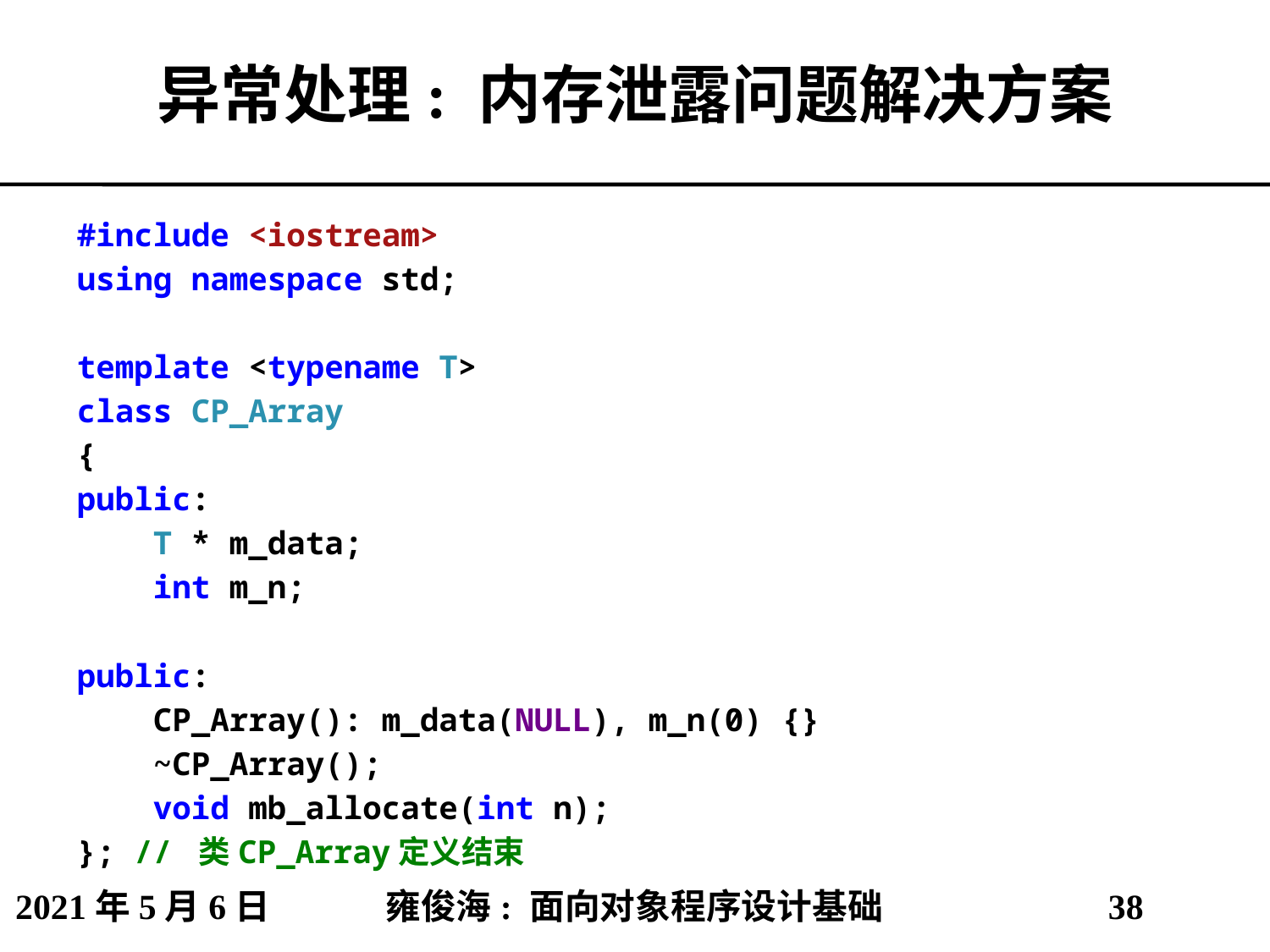

# 异常处理: 内存泄露问题解决方案

#include <iostream>
using namespace std;

template <typename T>
class CP_Array
{
public:
    T * m_data;
    int m_n;

public:
    CP_Array(): m_data(NULL), m_n(0) {}
    ~CP_Array();
    void mb_allocate(int n);
}; // 类CP_Array定义结束
2021年5月6日
雍俊海: 面向对象程序设计基础
38